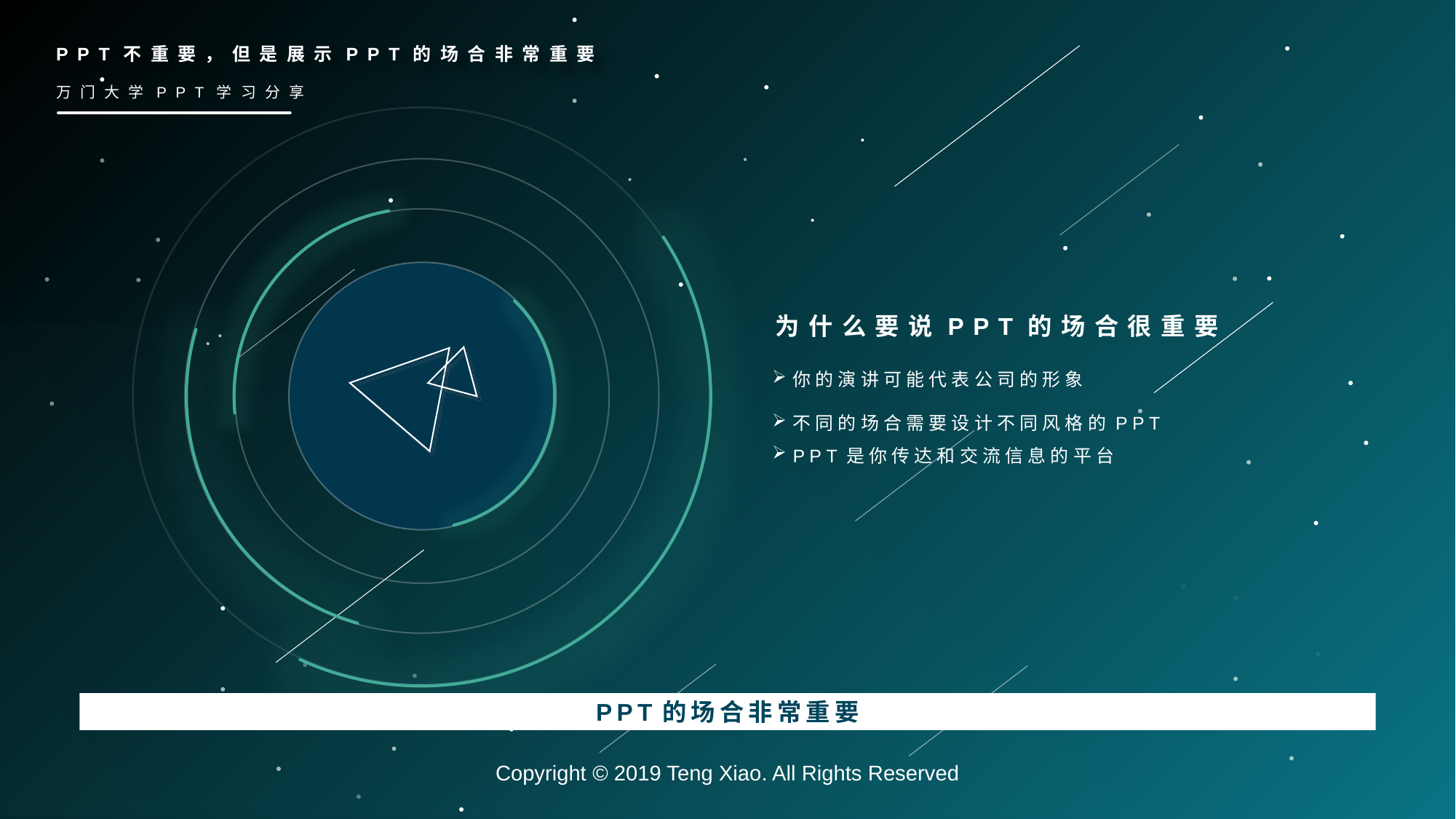

PPT不重要，但是展示PPT的场合非常重要
万门大学PPT学习分享

### Chart

| Category |
|---|
为什么要说PPT的场合很重要

你的演讲可能代表公司的形象
不同的场合需要设计不同风格的PPT
PPT是你传达和交流信息的平台

PPT的场合非常重要

Copyright © 2019 Teng Xiao. All Rights Reserved